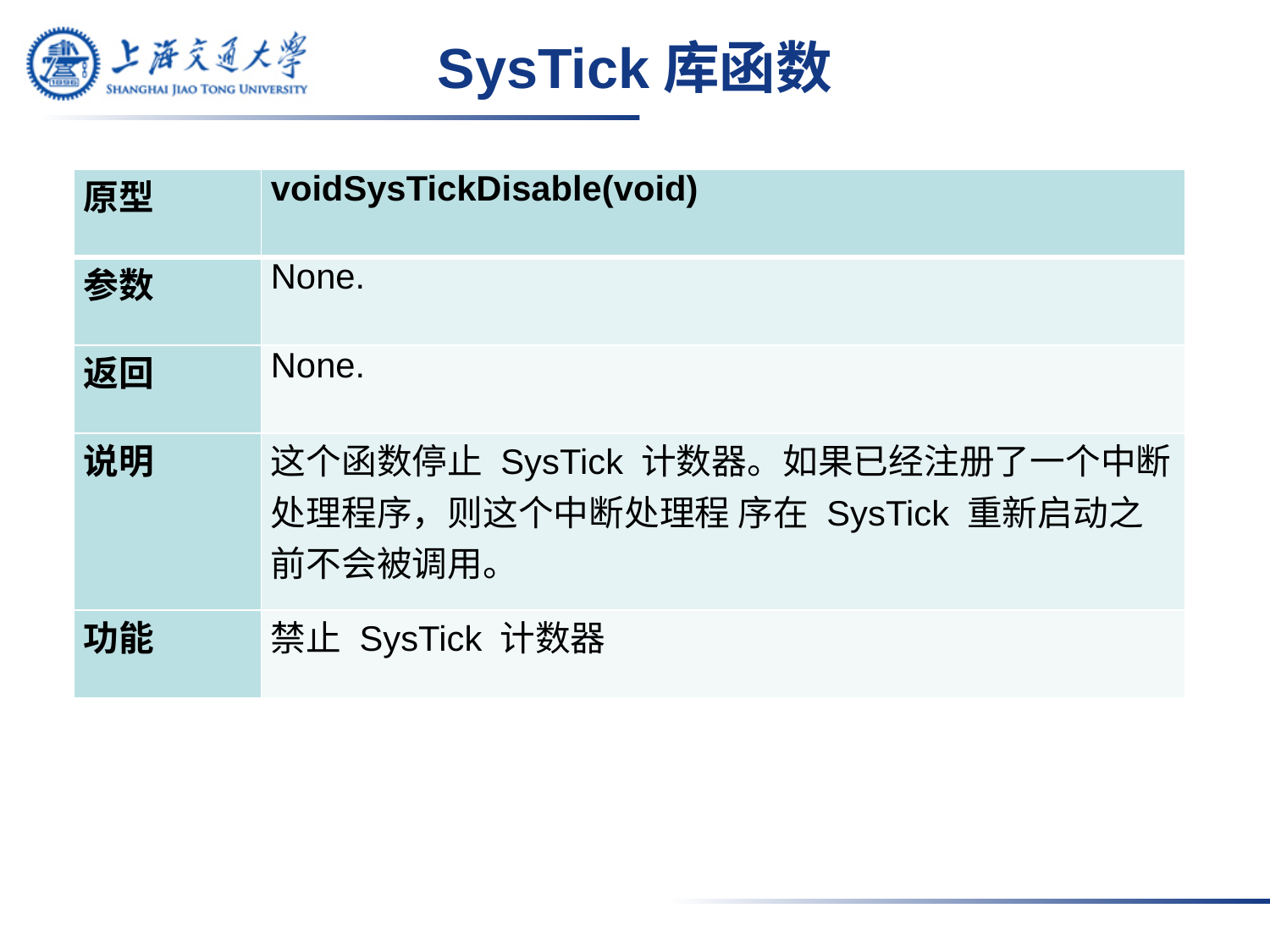

# SysTick库函数
| 原型 | voidSysTickDisable(void) |
| --- | --- |
| 参数 | None. |
| 返回 | None. |
| 说明 | 这个函数停止 SysTick 计数器。如果已经注册了一个中断处理程序，则这个中断处理程 序在 SysTick 重新启动之前不会被调用。 |
| 功能 | 禁止 SysTick 计数器 |